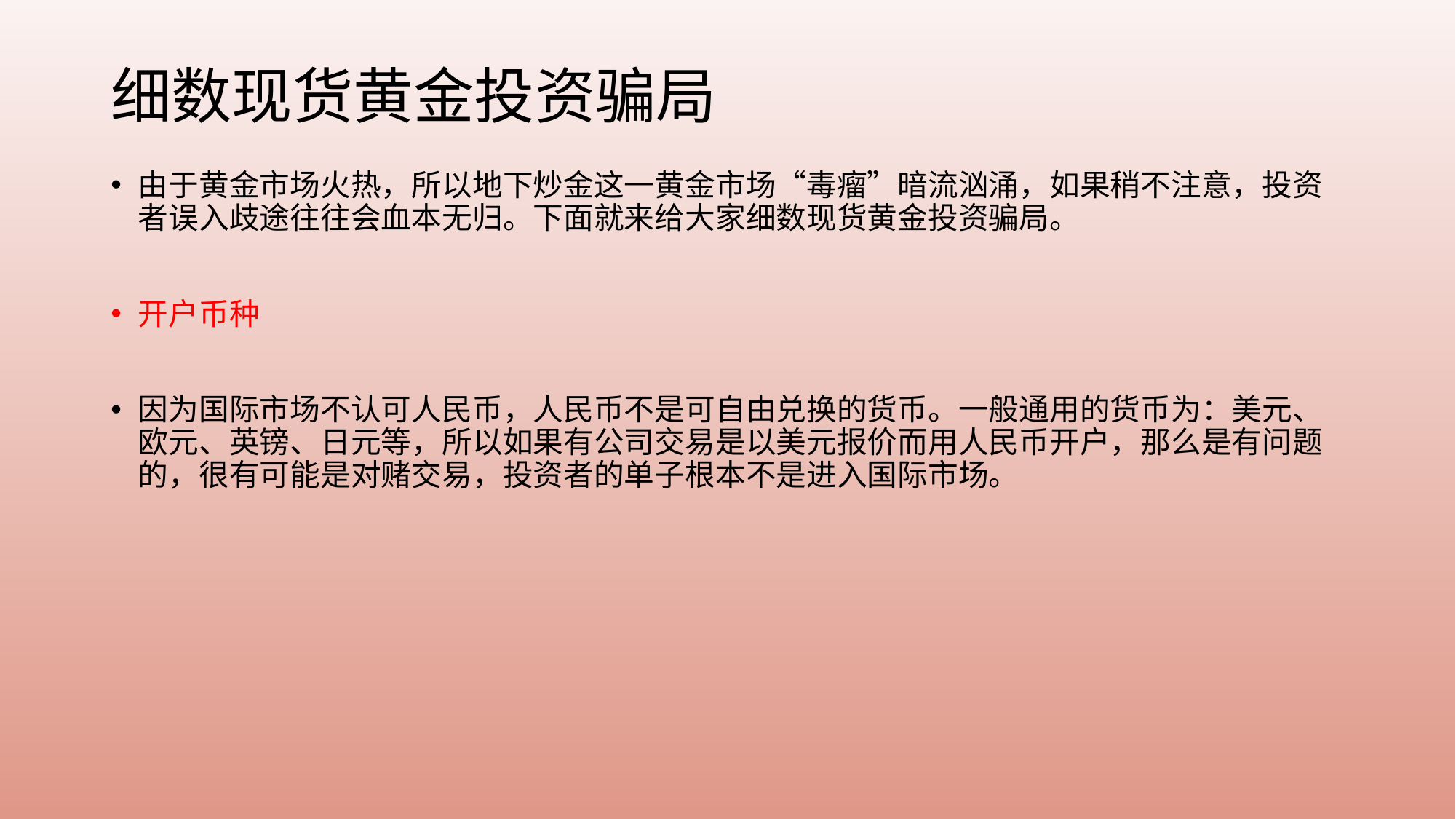

# 细数现货黄金投资骗局
由于黄金市场火热，所以地下炒金这一黄金市场“毒瘤”暗流汹涌，如果稍不注意，投资者误入歧途往往会血本无归。下面就来给大家细数现货黄金投资骗局。

开户币种

因为国际市场不认可人民币，人民币不是可自由兑换的货币。一般通用的货币为：美元、欧元、英镑、日元等，所以如果有公司交易是以美元报价而用人民币开户，那么是有问题的，很有可能是对赌交易，投资者的单子根本不是进入国际市场。